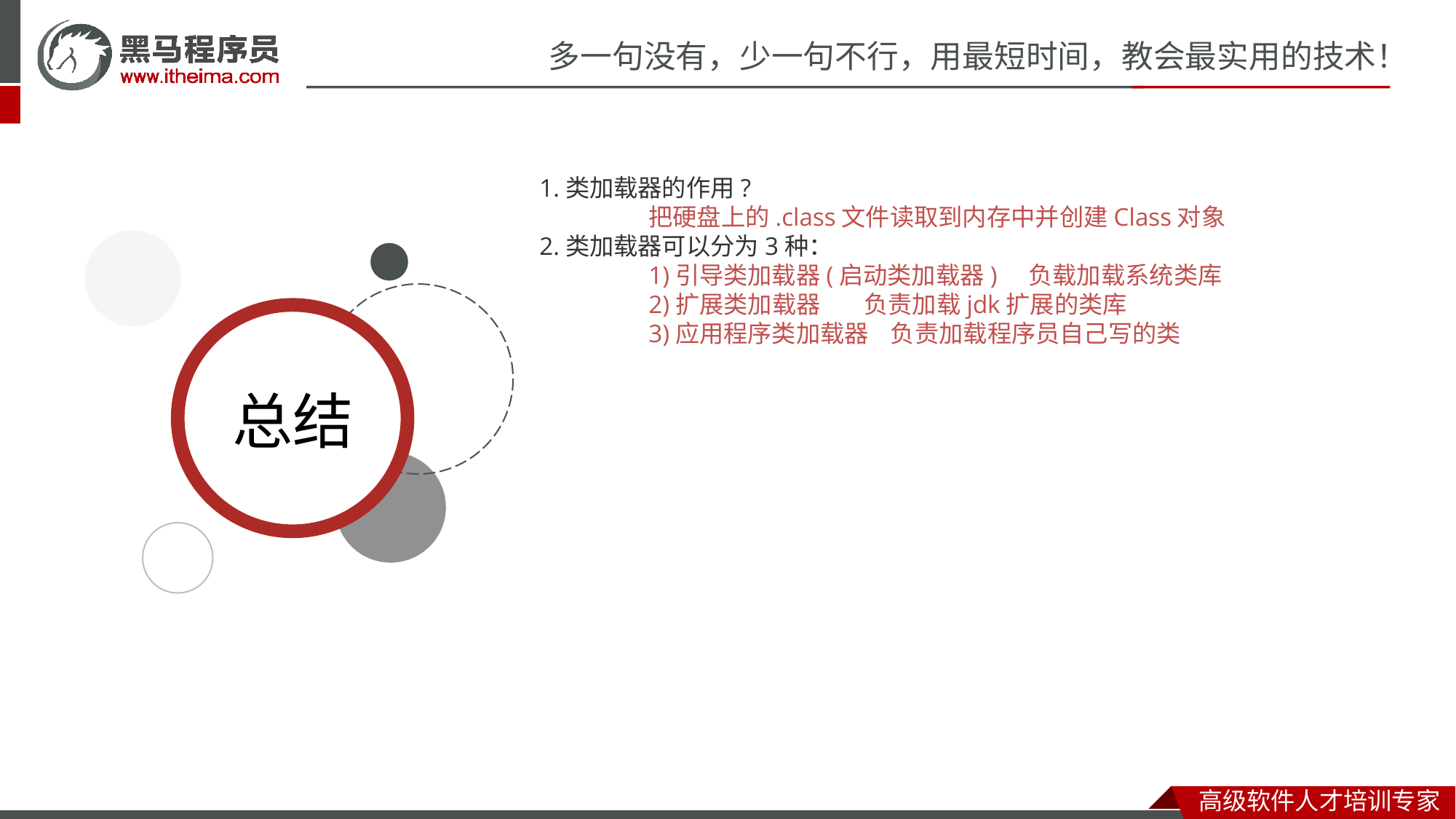

1.类加载器的作用?
	把硬盘上的.class文件读取到内存中并创建Class对象
2.类加载器可以分为3种：
	1)引导类加载器(启动类加载器)    负载加载系统类库
	2)扩展类加载器        负责加载jdk扩展的类库
	3)应用程序类加载器    负责加载程序员自己写的类